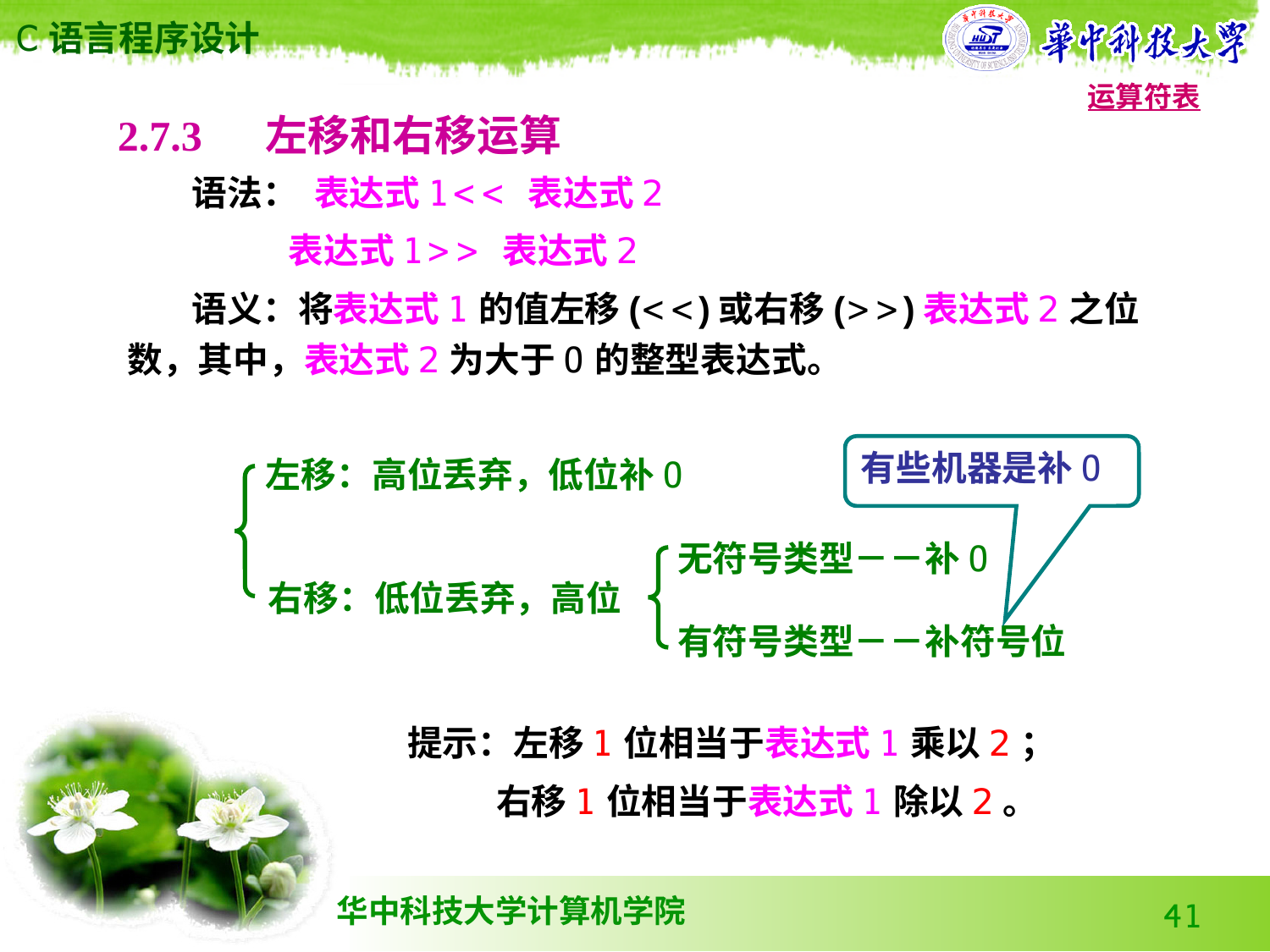

运算符表
2.7.3 　左移和右移运算
       语法：  表达式1<< 表达式2
                   表达式1>> 表达式2
       语义：将表达式1的值左移(<<)或右移(>>)表达式2之位数，其中，表达式2为大于0的整型表达式。
有些机器是补0
左移：高位丢弃，低位补0

无符号类型－－补0

右移：低位丢弃，高位
有符号类型－－补符号位
提示：左移1位相当于表达式1乘以2；
          右移1位相当于表达式1除以2。
41